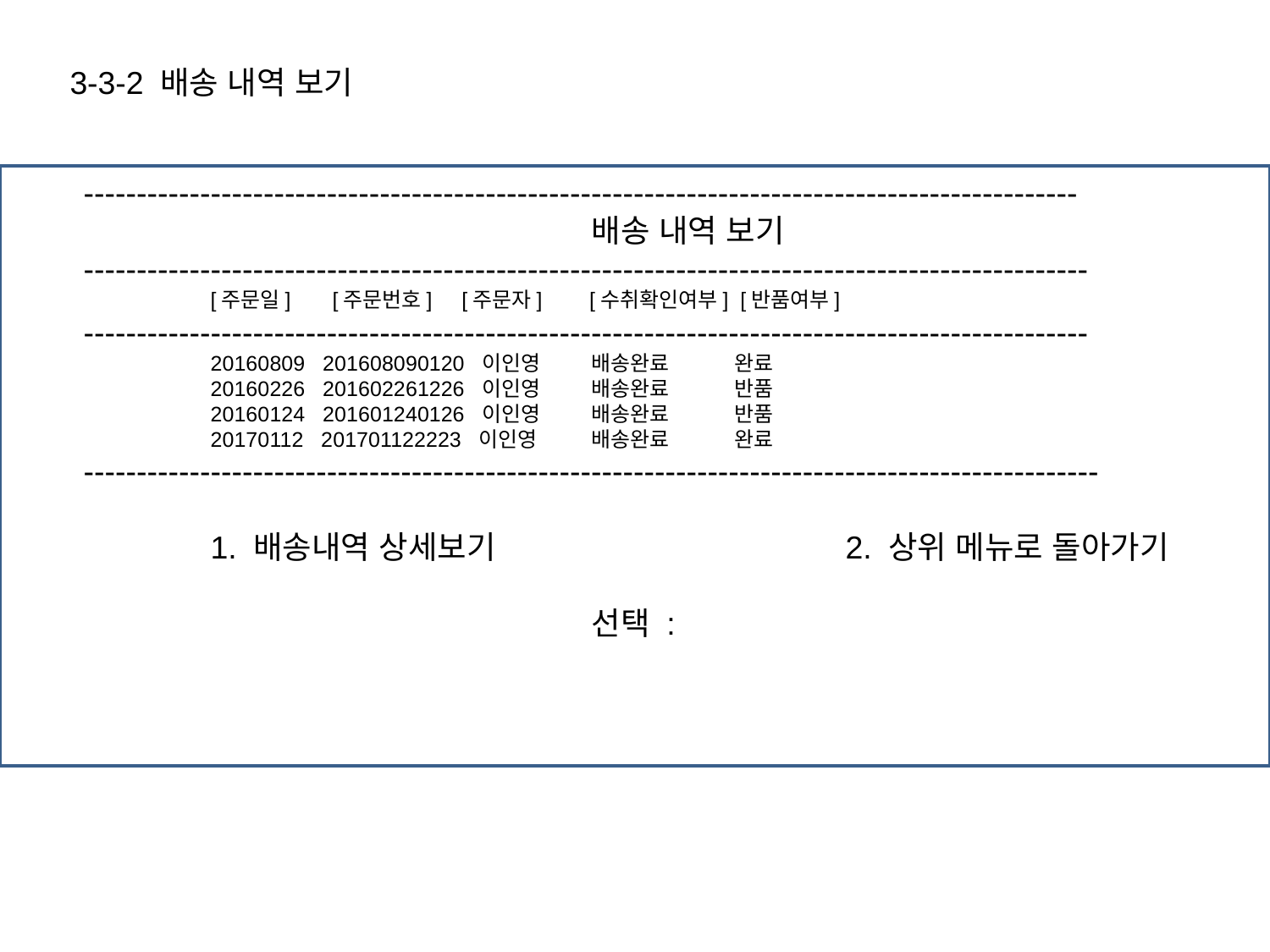

3-3-2 배송 내역 보기
----------------------------------------------------------------------------------------------
				배송 내역 보기
-----------------------------------------------------------------------------------------------
	[주문일]       [주문번호]     [주문자]        [수취확인여부]  [반품여부]
-----------------------------------------------------------------------------------------------
	20160809   201608090120  이인영    	배송완료           완료
	20160226   201602261226  이인영    	배송완료           반품
	20160124   201601240126  이인영    	배송완료           반품
	20170112   201701122223  이인영    	배송완료           완료
------------------------------------------------------------------------------------------------

	1. 배송내역 상세보기			2. 상위 메뉴로 돌아가기

				선택 :